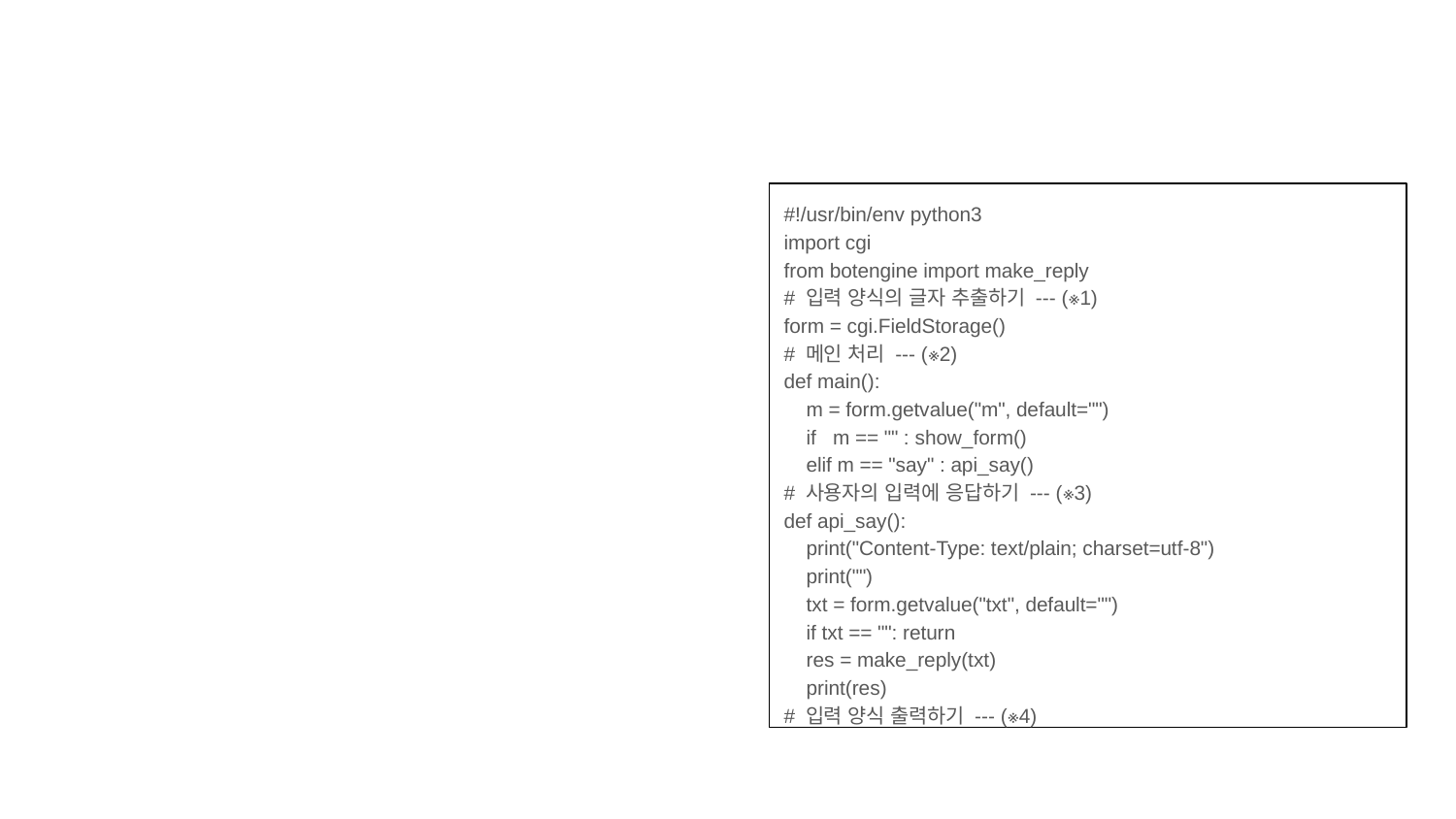

#
#!/usr/bin/env python3
import cgi
from botengine import make_reply
# 입력 양식의 글자 추출하기 --- (※1)
form = cgi.FieldStorage()
# 메인 처리 --- (※2)
def main():
    m = form.getvalue("m", default="")
    if   m == "" : show_form()
    elif m == "say" : api_say()
# 사용자의 입력에 응답하기 --- (※3)
def api_say():
    print("Content-Type: text/plain; charset=utf-8")
    print("")
    txt = form.getvalue("txt", default="")
    if txt == "": return
    res = make_reply(txt)
    print(res)
# 입력 양식 출력하기 --- (※4)